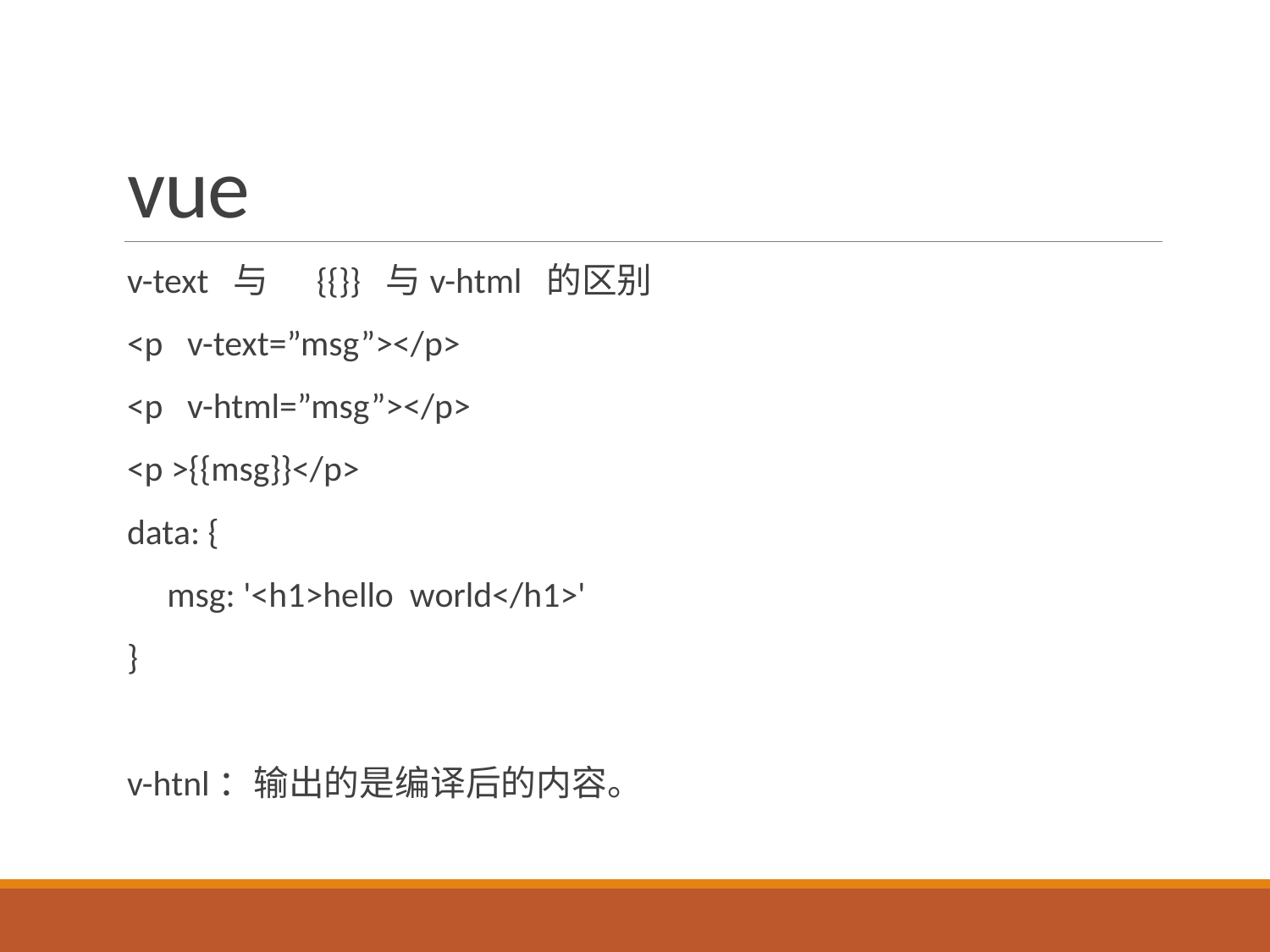

# vue
v-text  与     {{}}  与v-html  的区别
<p   v-text=”msg”></p>
<p   v-html=”msg”></p>
<p >{{msg}}</p>
data: {
     msg: '<h1>hello  world</h1>'
}

v-htnl：输出的是编译后的内容。